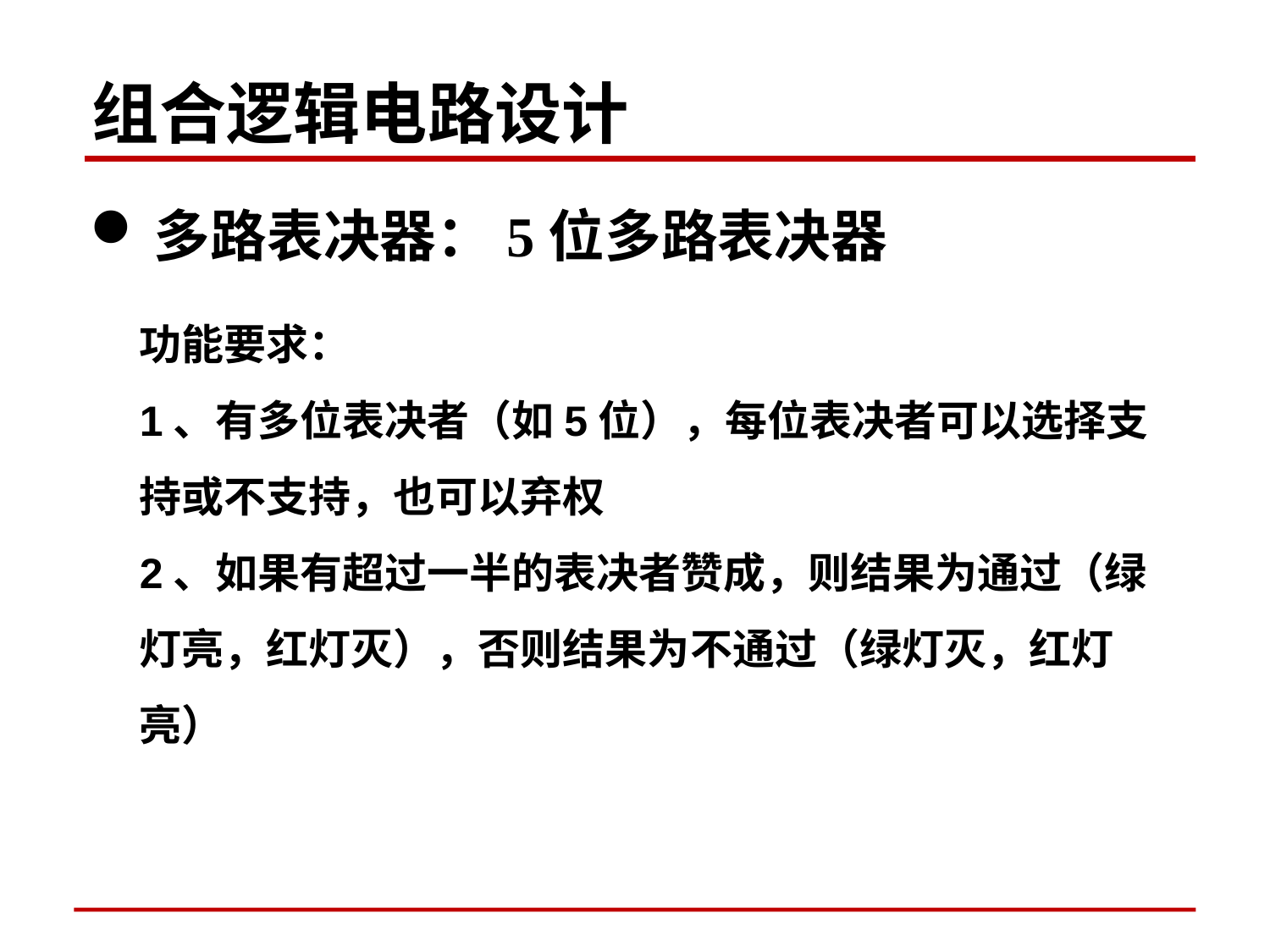

组合逻辑电路设计
多路表决器：5位多路表决器
功能要求：
1、有多位表决者（如5位），每位表决者可以选择支持或不支持，也可以弃权
2、如果有超过一半的表决者赞成，则结果为通过（绿灯亮，红灯灭），否则结果为不通过（绿灯灭，红灯亮）